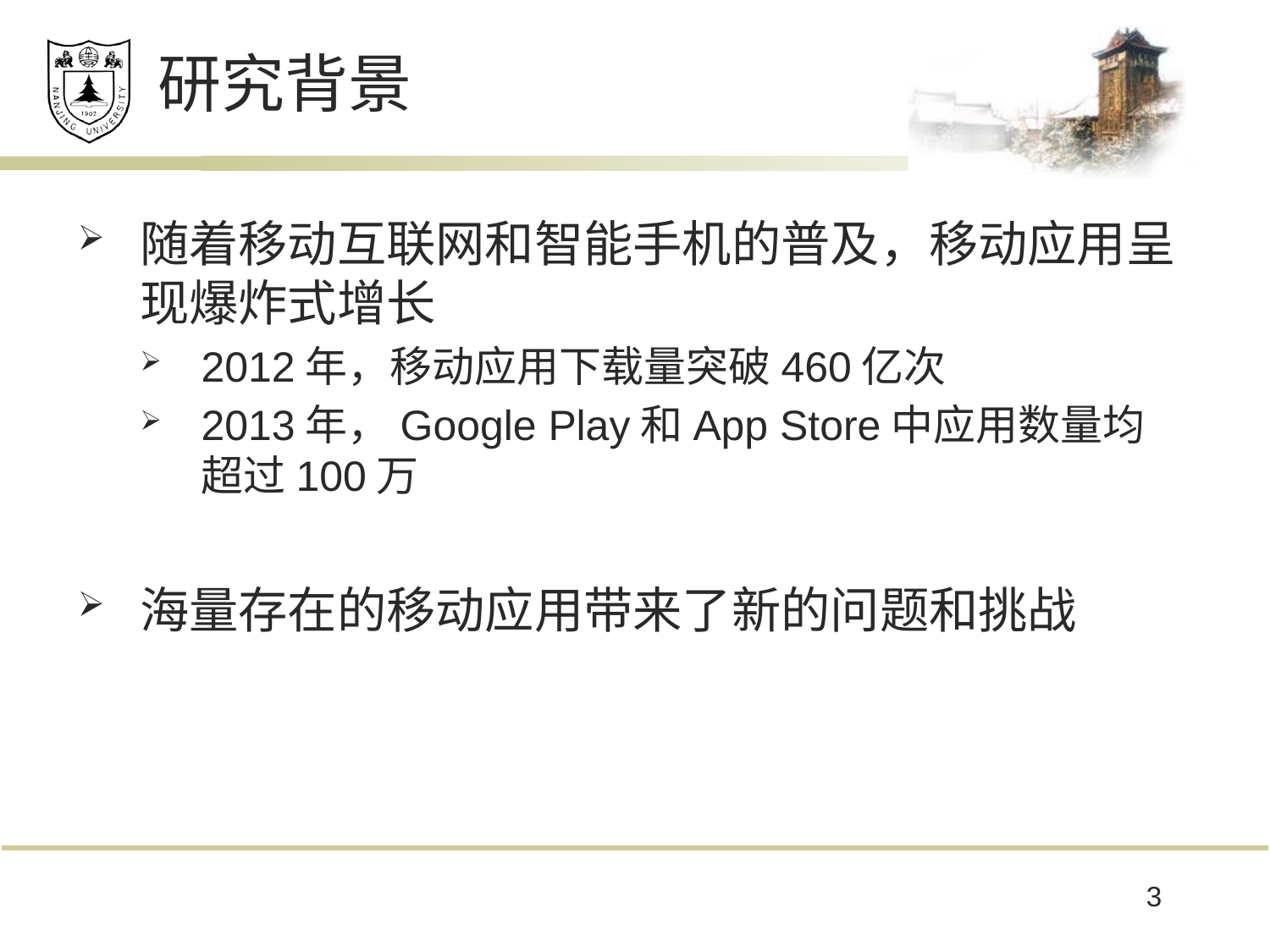

# 研究背景
随着移动互联网和智能手机的普及，移动应用呈现爆炸式增长
2012年，移动应用下载量突破460亿次
2013年，Google Play和App Store中应用数量均超过100万

海量存在的移动应用带来了新的问题和挑战

3